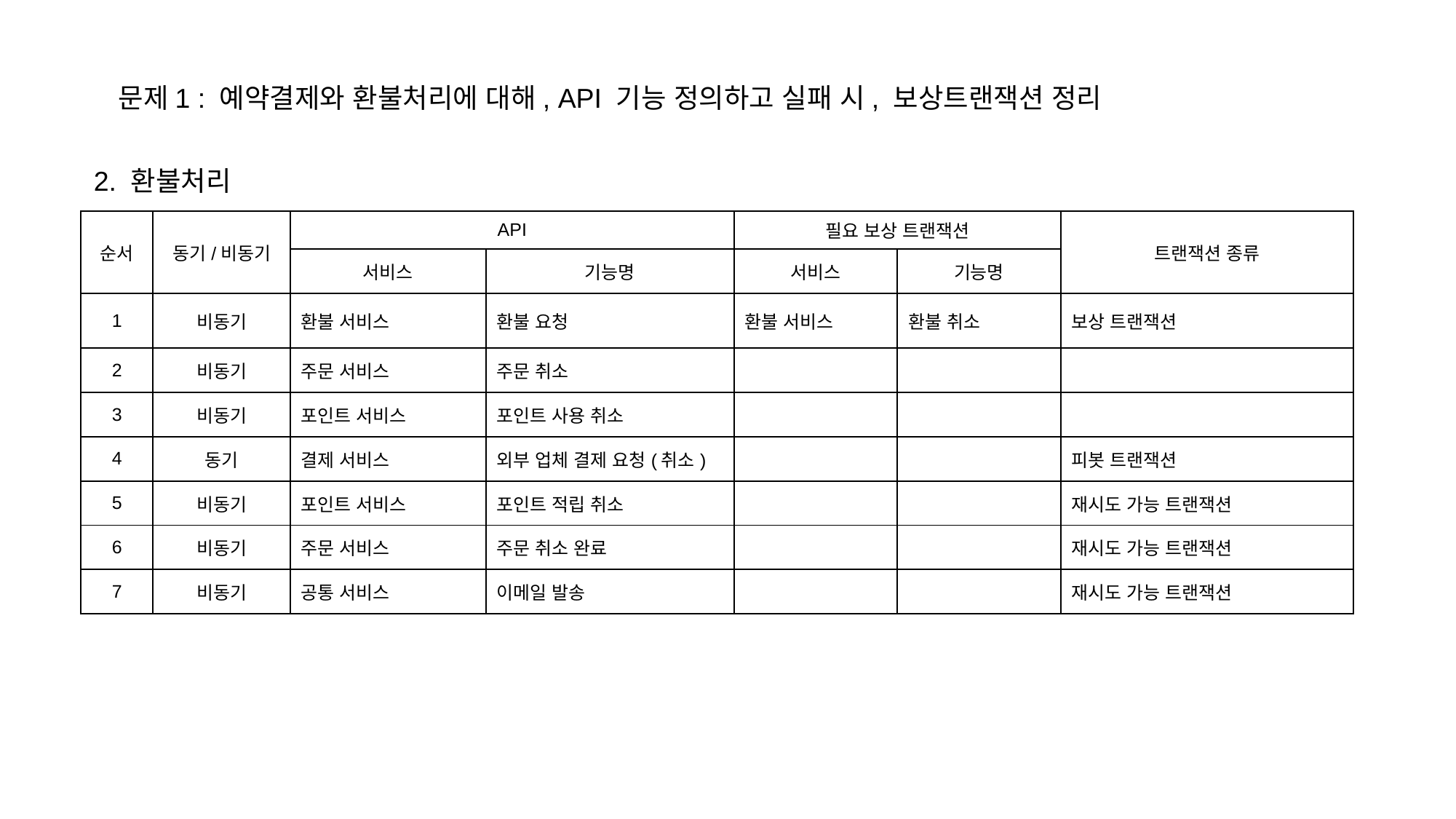

문제1 : 예약결제와 환불처리에 대해, API 기능 정의하고 실패 시, 보상트랜잭션 정리
2. 환불처리
| 순서 | 동기/비동기 | API |  | 필요 보상 트랜잭션 |  | 트랜잭션 종류 |
| --- | --- | --- | --- | --- | --- | --- |
|  |  | 서비스 | 기능명 | 서비스 | 기능명 |  |
| 1 | 비동기 | 환불 서비스 | 환불 요청 | 환불 서비스 | 환불 취소 | 보상 트랜잭션 |
| 2 | 비동기 | 주문 서비스 | 주문 취소 |  |  |  |
| 3 | 비동기 | 포인트 서비스 | 포인트 사용 취소 |  |  |  |
| 4 | 동기 | 결제 서비스 | 외부 업체 결제 요청(취소) |  |  | 피봇 트랜잭션 |
| 5 | 비동기 | 포인트 서비스 | 포인트 적립 취소 |  |  | 재시도 가능 트랜잭션 |
| 6 | 비동기 | 주문 서비스 | 주문 취소 완료 |  |  | 재시도 가능 트랜잭션 |
| 7 | 비동기 | 공통 서비스 | 이메일 발송 |  |  | 재시도 가능 트랜잭션 |